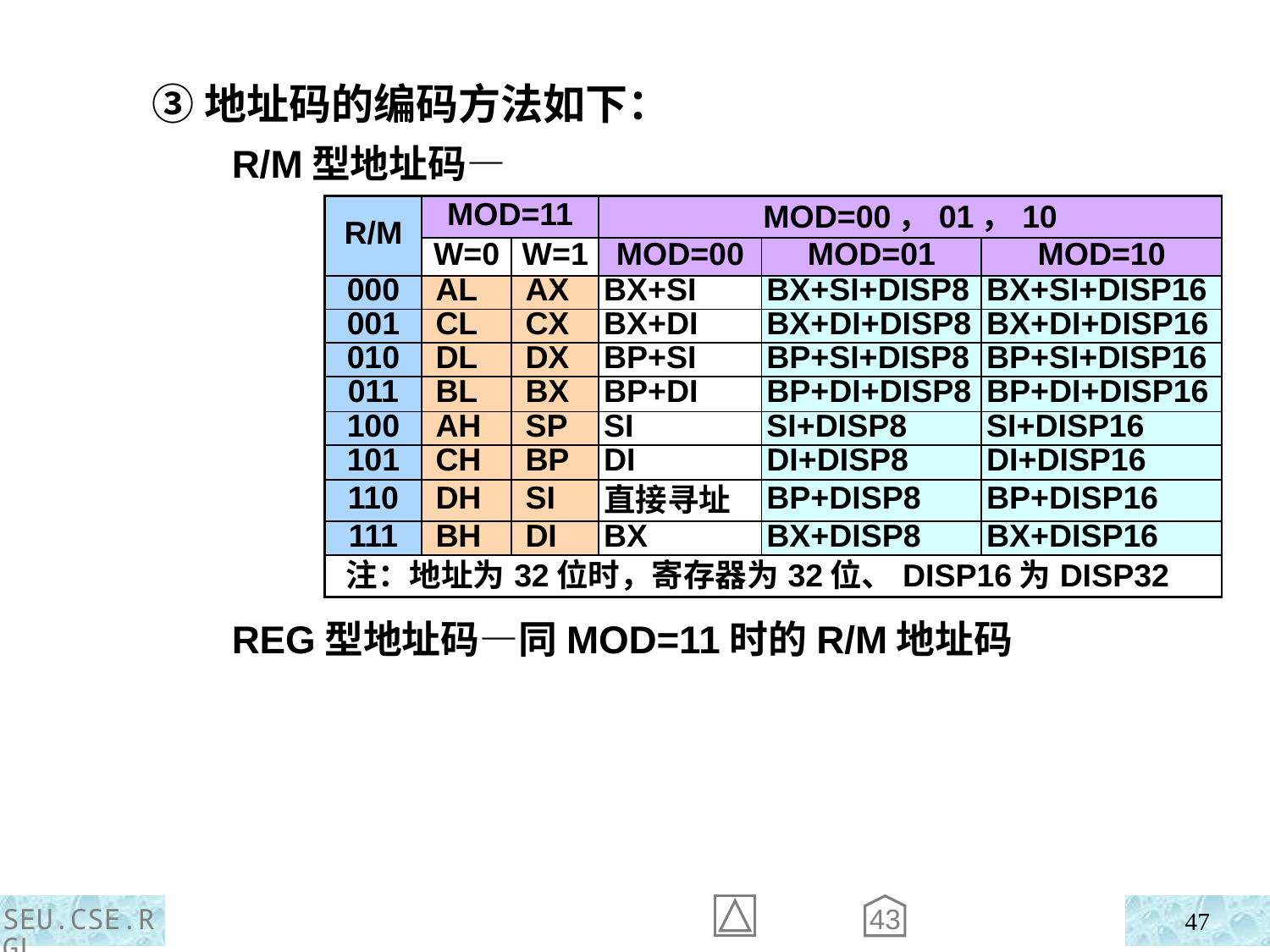

③地址码的编码方法如下：
                  R/M型地址码—

                  REG型地址码—同MOD=11时的R/M地址码
| R/M | MOD=11 |  | MOD=00，01，10 |  |  |
| --- | --- | --- | --- | --- | --- |
|  | W=0 | W=1 | MOD=00 | MOD=01 | MOD=10 |
| 000 | AL | AX | BX+SI | BX+SI+DISP8 | BX+SI+DISP16 |
| 001 | CL | CX | BX+DI | BX+DI+DISP8 | BX+DI+DISP16 |
| 010 | DL | DX | BP+SI | BP+SI+DISP8 | BP+SI+DISP16 |
| 011 | BL | BX | BP+DI | BP+DI+DISP8 | BP+DI+DISP16 |
| 100 | AH | SP | SI | SI+DISP8 | SI+DISP16 |
| 101 | CH | BP | DI | DI+DISP8 | DI+DISP16 |
| 110 | DH | SI | 直接寻址 | BP+DISP8 | BP+DISP16 |
| 111 | BH | DI | BX | BX+DISP8 | BX+DISP16 |
| 注：地址为32位时，寄存器为32位、DISP16为DISP32 |  |  |  |  |  |
43
SEU.CSE.RGL

47